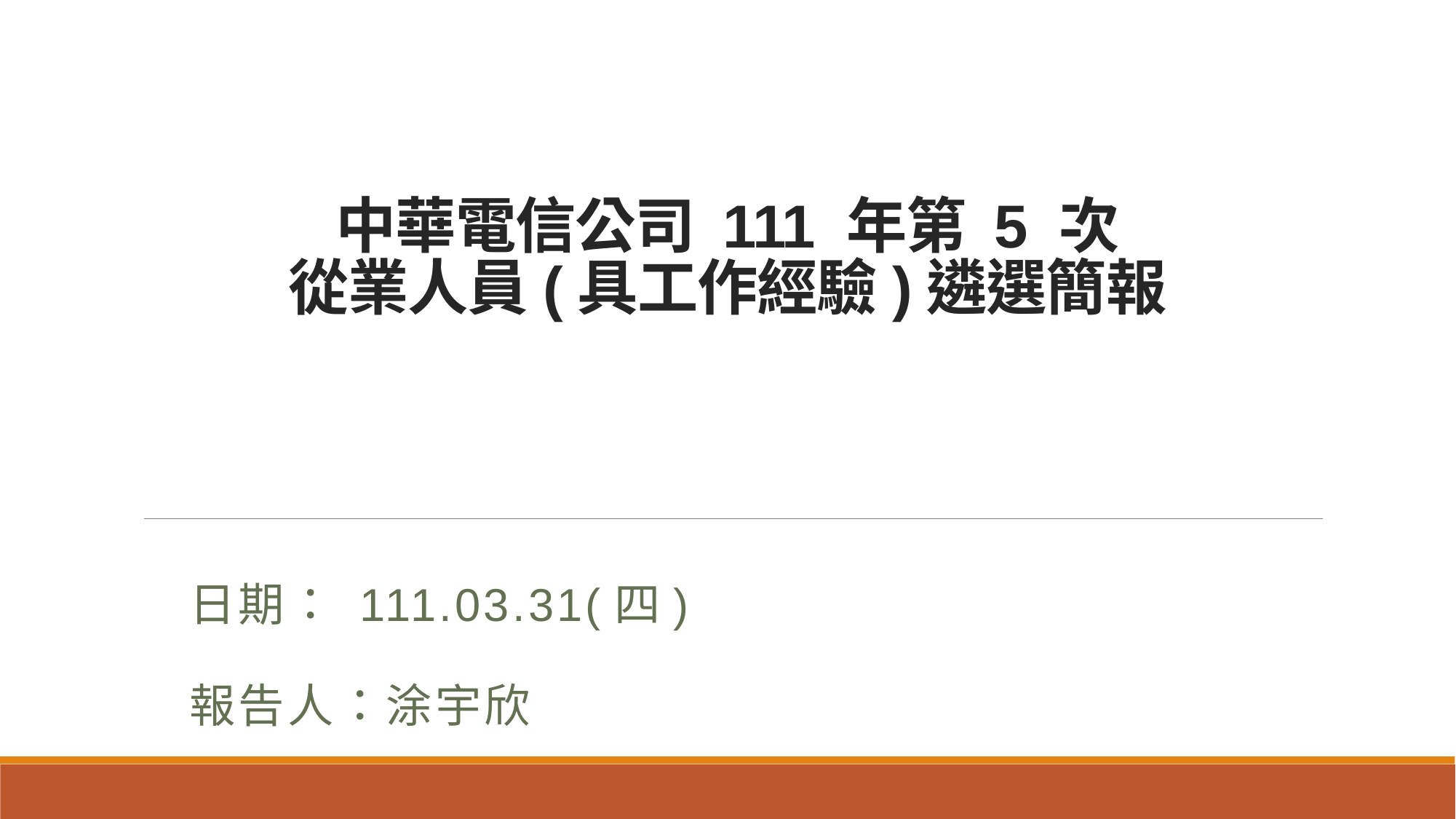

# 中華電信公司 111 年第 5 次 從業人員(具工作經驗)遴選簡報
日期： 111.03.31(四)
報告人：涂宇欣